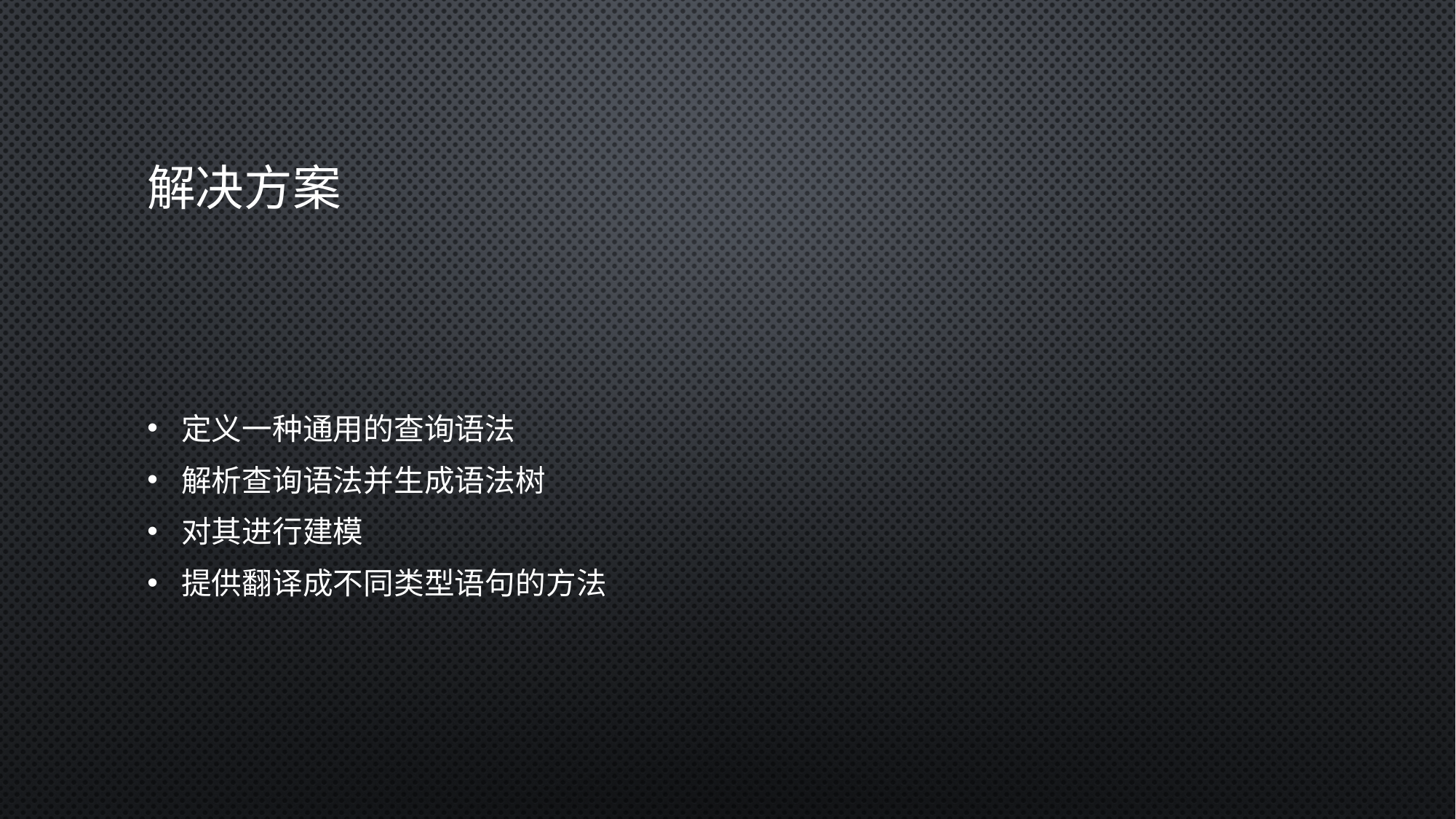

# 解决方案
定义一种通用的查询语法
解析查询语法并生成语法树
对其进行建模
提供翻译成不同类型语句的方法